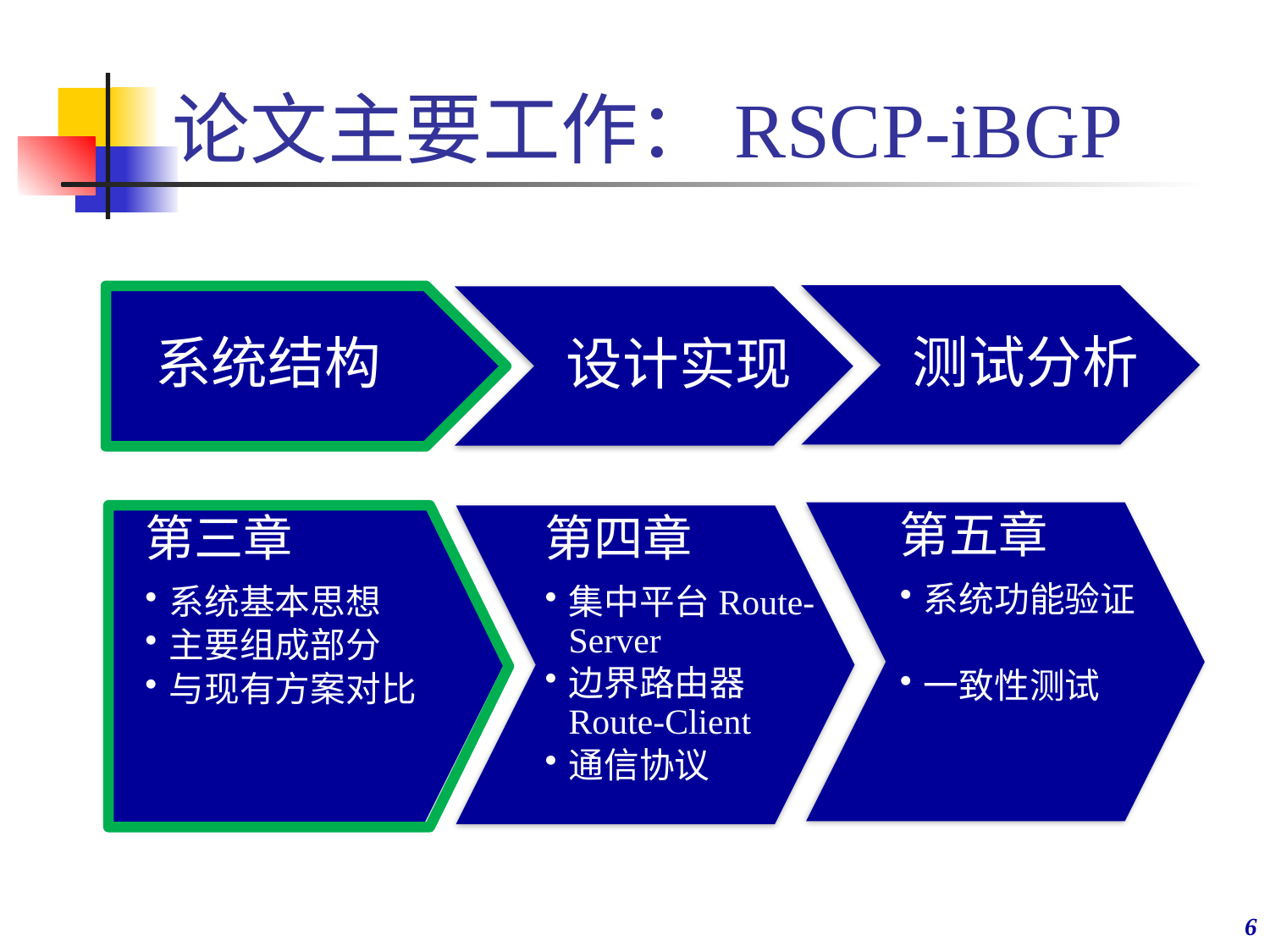

# 论文主要工作：RSCP-iBGP

测试分析

系统结构

设计实现

第五章
系统功能验证

一致性测试

第三章
系统基本思想
主要组成部分
与现有方案对比

第四章
集中平台Route-Server
边界路由器Route-Client
通信协议
6